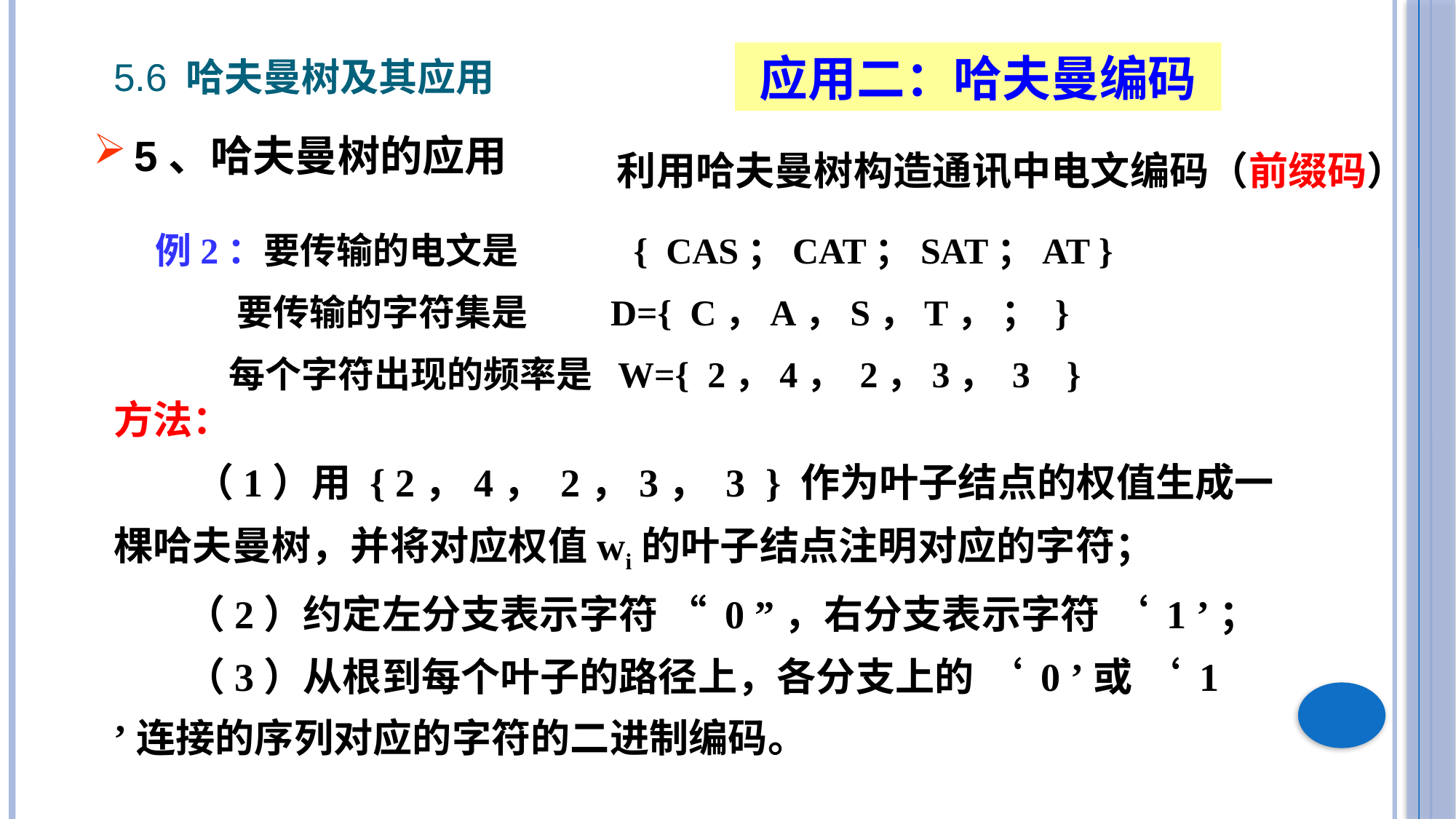

5.6 哈夫曼树及其应用
应用二：哈夫曼编码
5、哈夫曼树的应用

利用哈夫曼树构造通讯中电文编码（前缀码）
    例2：要传输的电文是             {  CAS；CAT；SAT；AT }
              要传输的字符集是         D={  C，A，S，T， ； }
             每个字符出现的频率是  W={  2，4， 2，3， 3    }
方法：
        （1）用 { 2，4， 2，3， 3  } 作为叶子结点的权值生成一棵哈夫曼树，并将对应权值wi的叶子结点注明对应的字符；
       （2）约定左分支表示字符 “ 0 ”，右分支表示字符 ‘ 1 ’；
       （3）从根到每个叶子的路径上，各分支上的 ‘ 0 ’或 ‘ 1 ’连接的序列对应的字符的二进制编码。